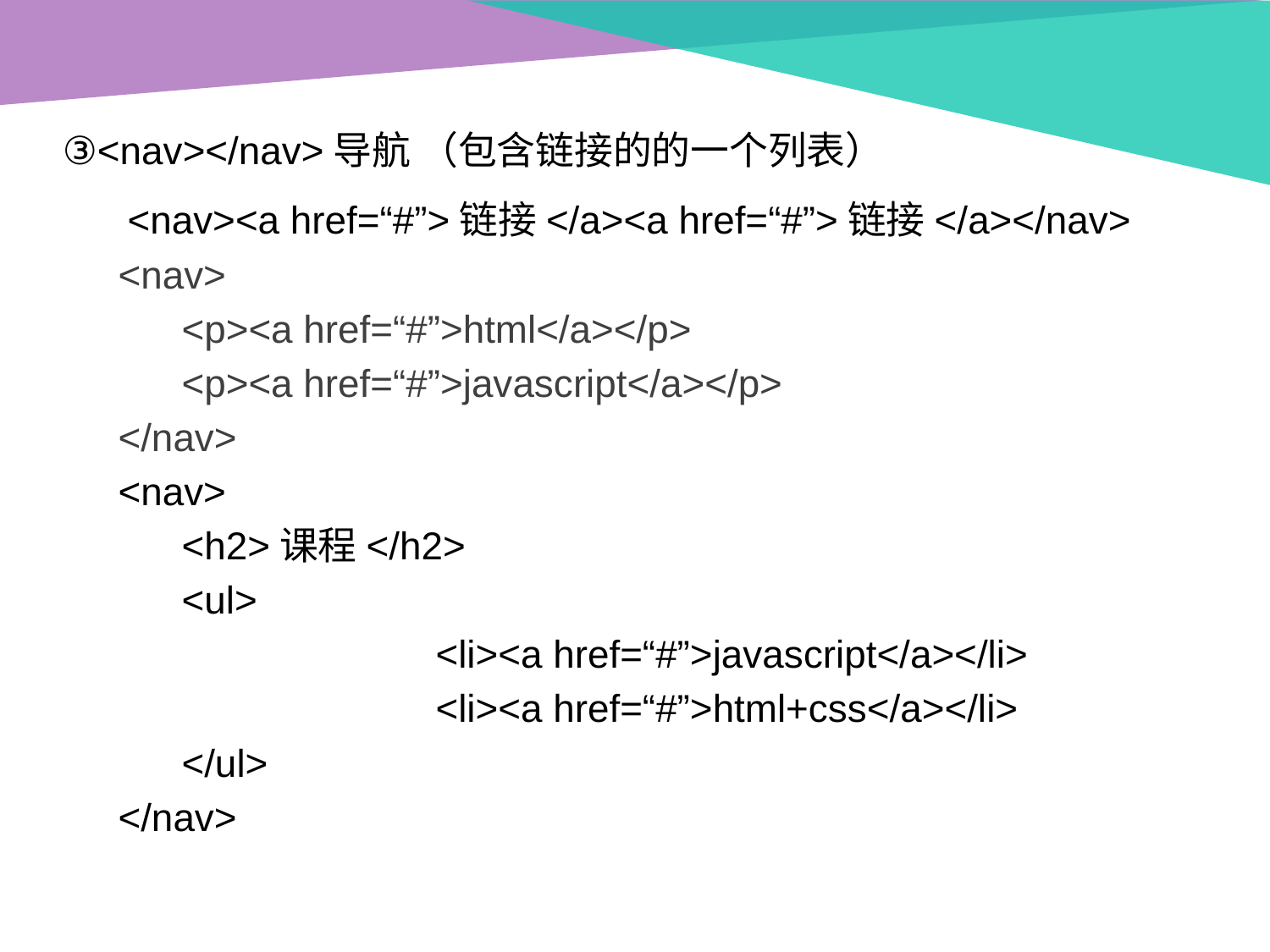

③<nav></nav>导航 （包含链接的的一个列表）
      <nav><a href=“#”>链接</a><a href=“#”>链接</a></nav>
<nav>
<p><a href=“#”>html</a></p>
<p><a href=“#”>javascript</a></p>
</nav>
<nav>
<h2>课程</h2>
<ul>
		<li><a href=“#”>javascript</a></li>
		<li><a href=“#”>html+css</a></li>
</ul>
</nav>